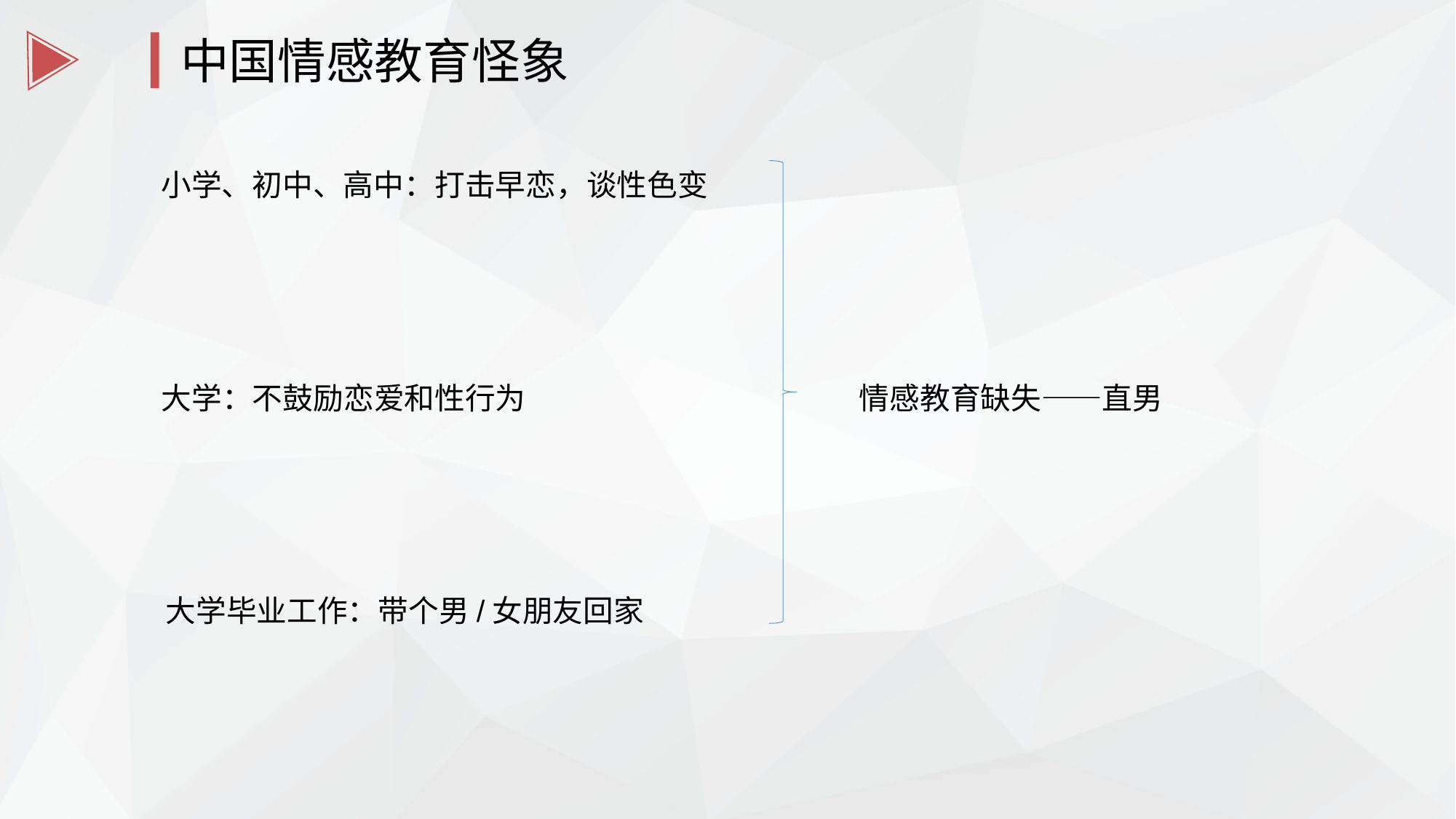

中国情感教育怪象

小学、初中、高中：打击早恋，谈性色变

大学：不鼓励恋爱和性行为
情感教育缺失——直男
大学毕业工作：带个男/女朋友回家